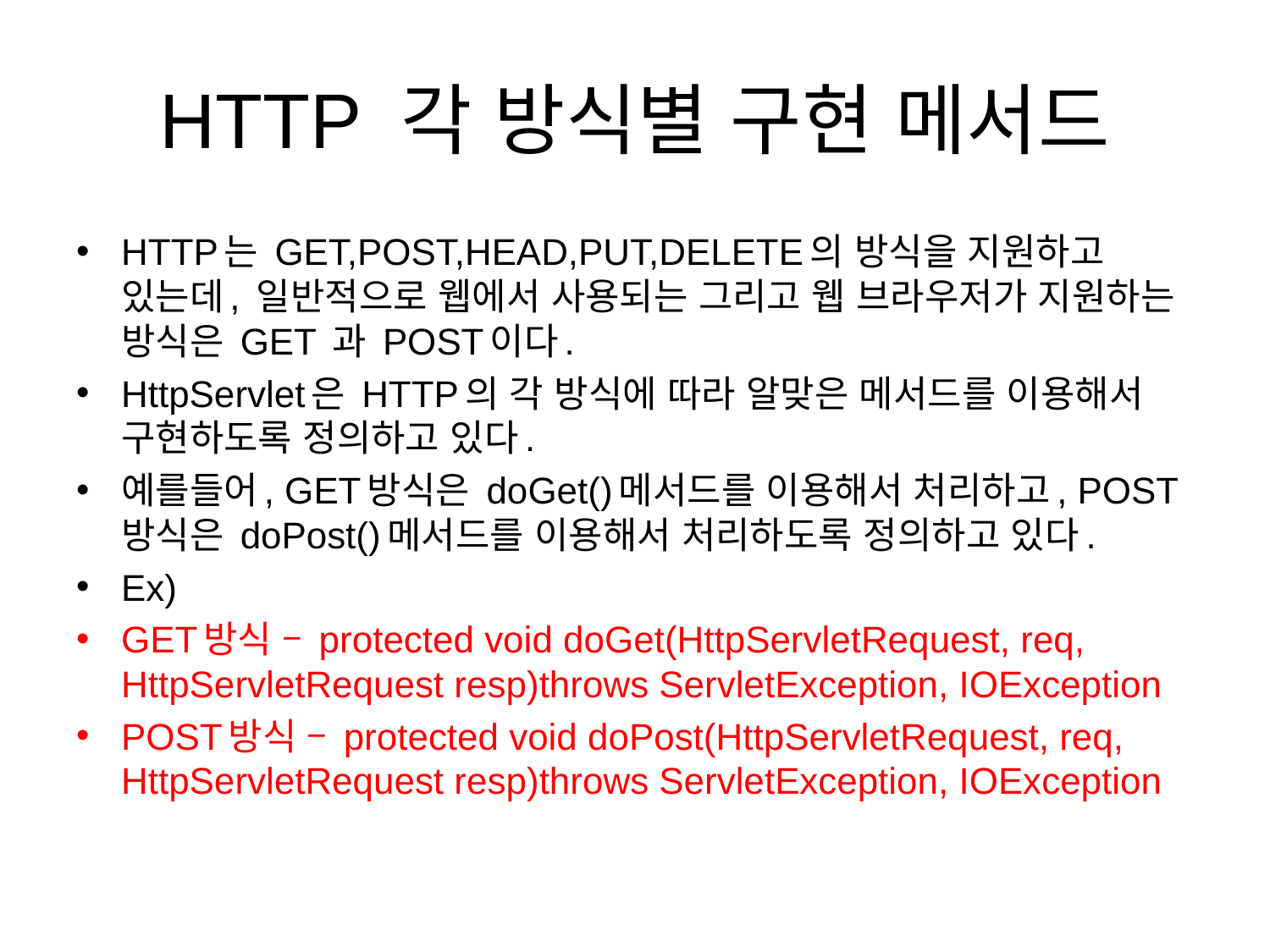

# HTTP 각 방식별 구현 메서드
HTTP는 GET,POST,HEAD,PUT,DELETE의 방식을 지원하고 있는데, 일반적으로 웹에서 사용되는 그리고 웹 브라우저가 지원하는 방식은 GET 과 POST이다.
HttpServlet은 HTTP의 각 방식에 따라 알맞은 메서드를 이용해서 구현하도록 정의하고 있다.
예를들어, GET방식은 doGet()메서드를 이용해서 처리하고, POST방식은 doPost()메서드를 이용해서 처리하도록 정의하고 있다.
Ex)
GET방식 – protected void doGet(HttpServletRequest, req, HttpServletRequest resp)throws ServletException, IOException
POST방식 – protected void doPost(HttpServletRequest, req, HttpServletRequest resp)throws ServletException, IOException